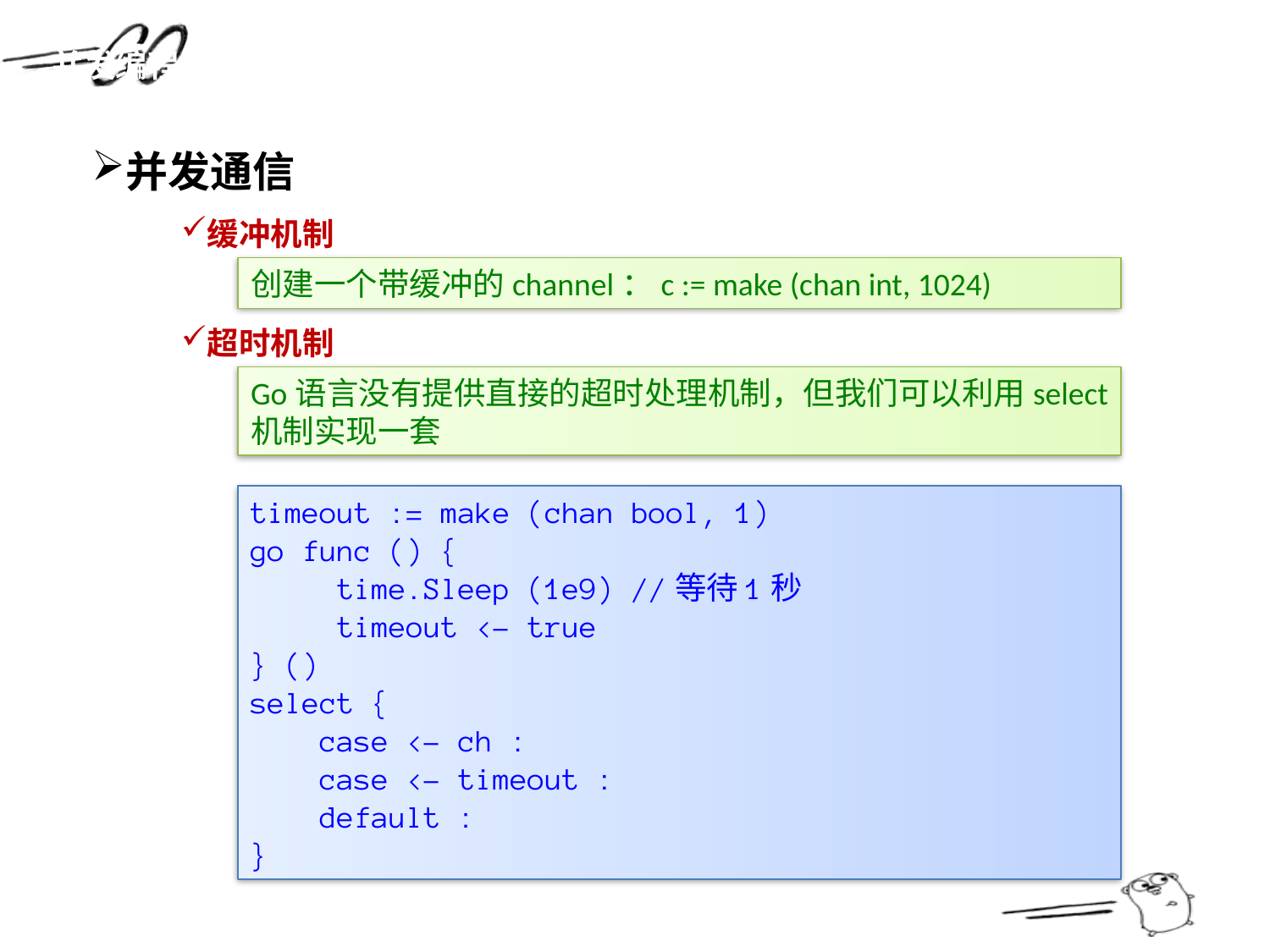

并发编程
并发通信
缓冲机制
创建一个带缓冲的channel：c := make (chan int, 1024)
超时机制
Go语言没有提供直接的超时处理机制，但我们可以利用select机制实现一套
timeout := make (chan bool, 1)
go func () {
     time.Sleep (1e9) //等待1秒
     timeout <- true
} ()
select {
    case <- ch :
    case <- timeout :
    default :
}
35